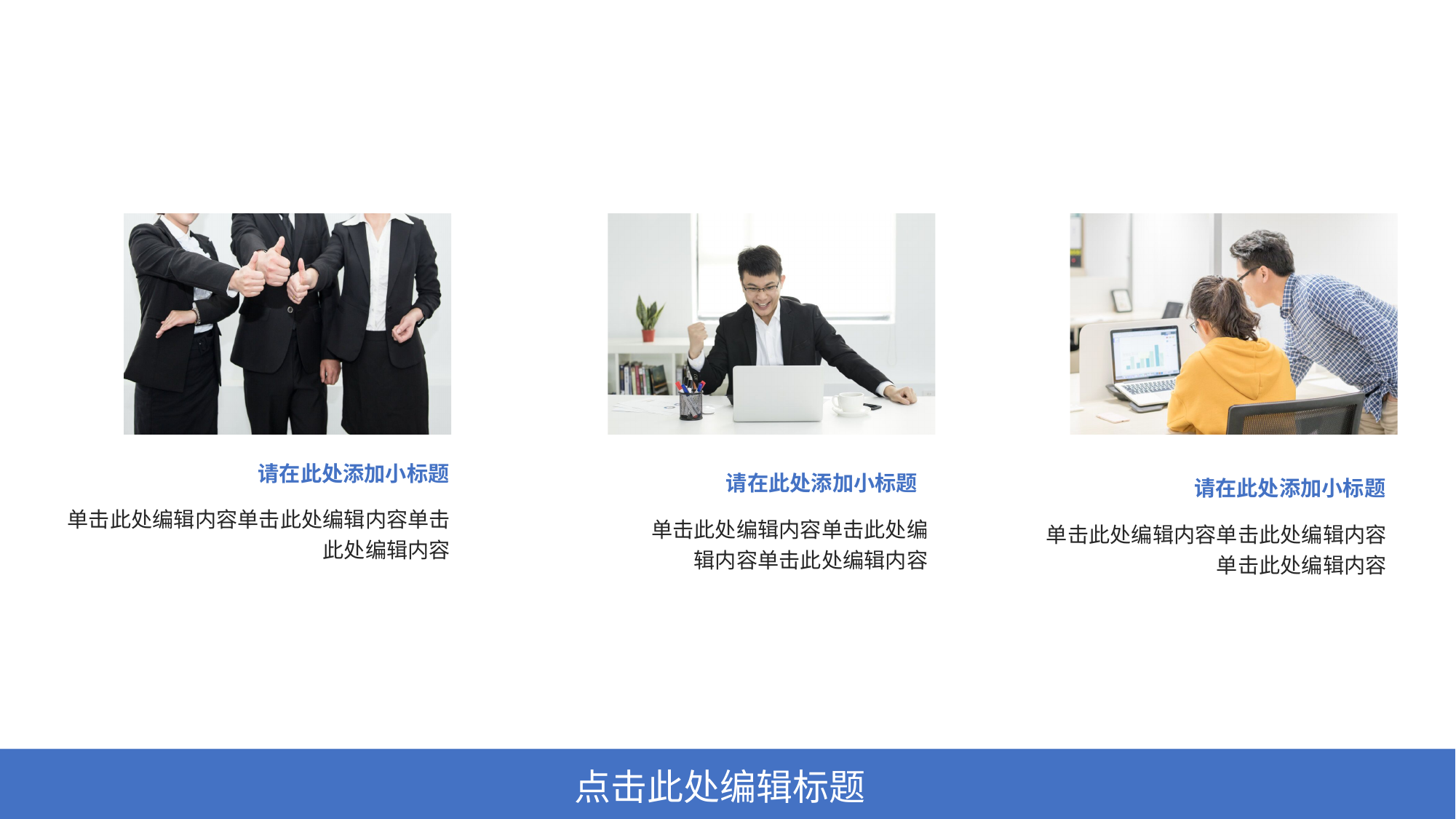

请在此处添加小标题
请在此处添加小标题
请在此处添加小标题
单击此处编辑内容单击此处编辑内容单击此处编辑内容
单击此处编辑内容单击此处编辑内容单击此处编辑内容
单击此处编辑内容单击此处编辑内容单击此处编辑内容

点击此处编辑标题